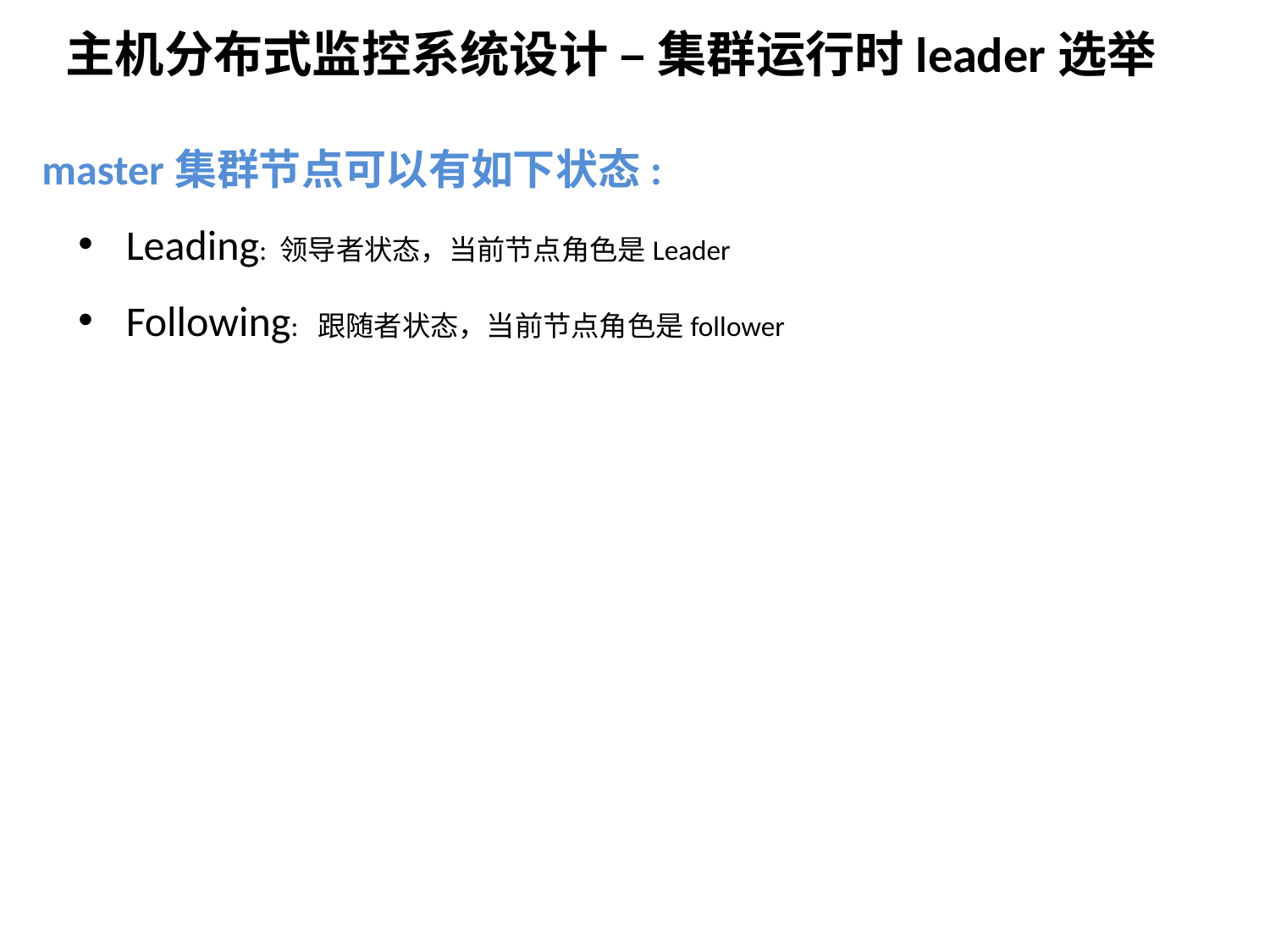

主机分布式监控系统设计 – 集群运行时leader选举
master集群节点可以有如下状态:
Leading: 领导者状态，当前节点角色是Leader
Following:  跟随者状态，当前节点角色是follower